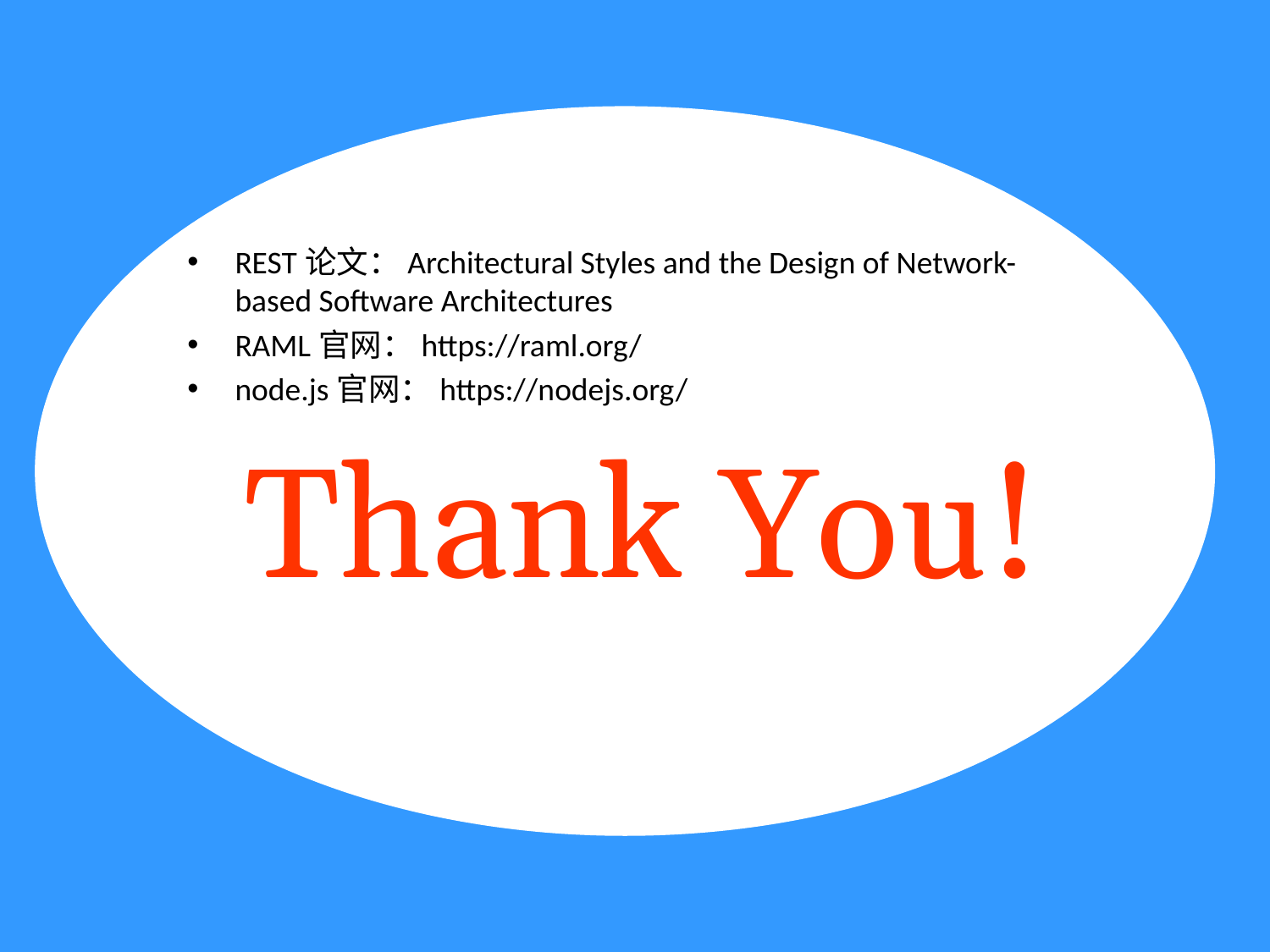

REST论文：Architectural Styles and the Design of Network-based Software Architectures
RAML官网：https://raml.org/
node.js官网：https://nodejs.org/
Thank You!